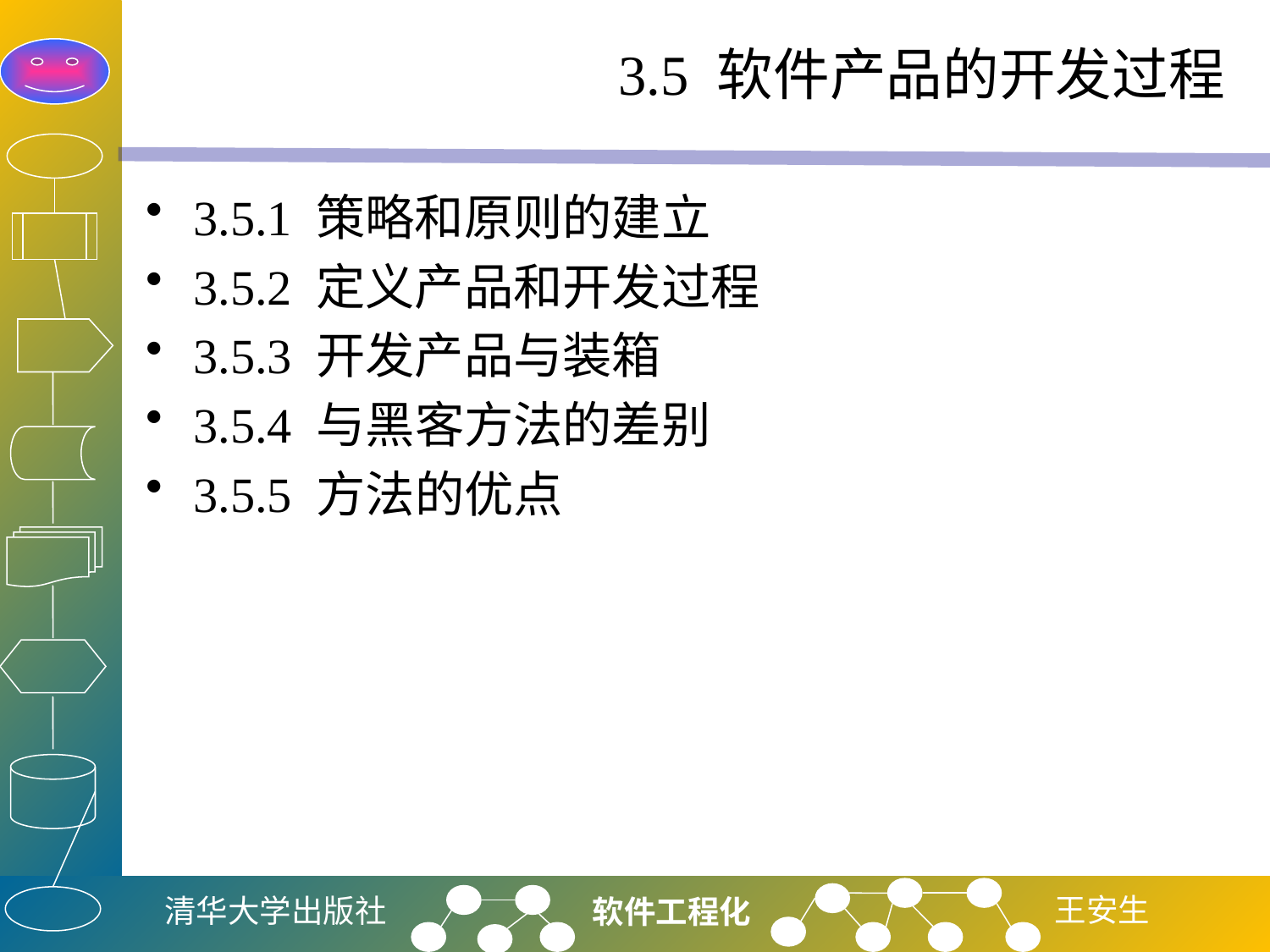

# 3.5 软件产品的开发过程
3.5.1 策略和原则的建立
3.5.2 定义产品和开发过程
3.5.3 开发产品与装箱
3.5.4 与黑客方法的差别
3.5.5 方法的优点